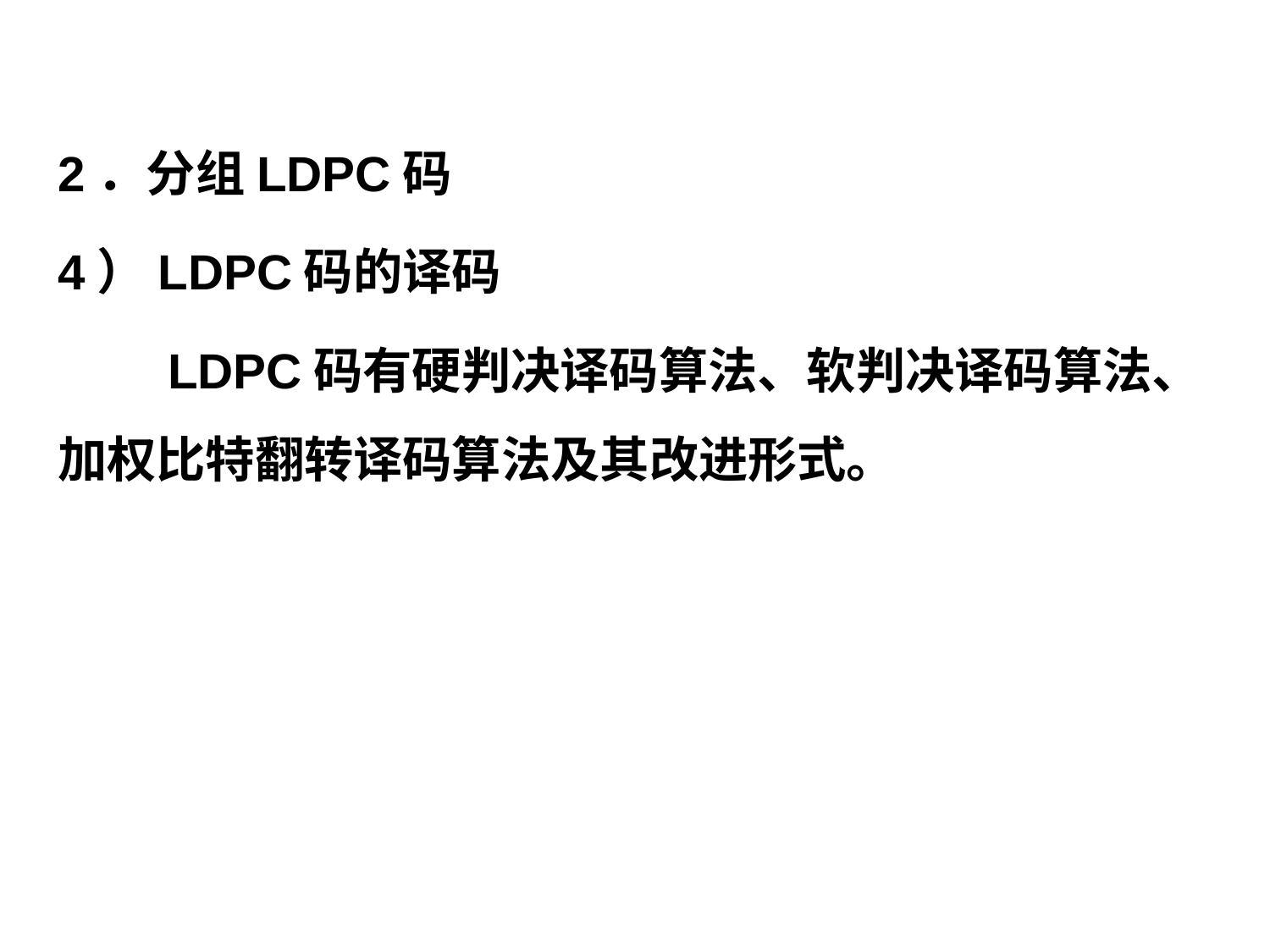

2．分组LDPC码
4）LDPC码的译码
        LDPC码有硬判决译码算法、软判决译码算法、加权比特翻转译码算法及其改进形式。